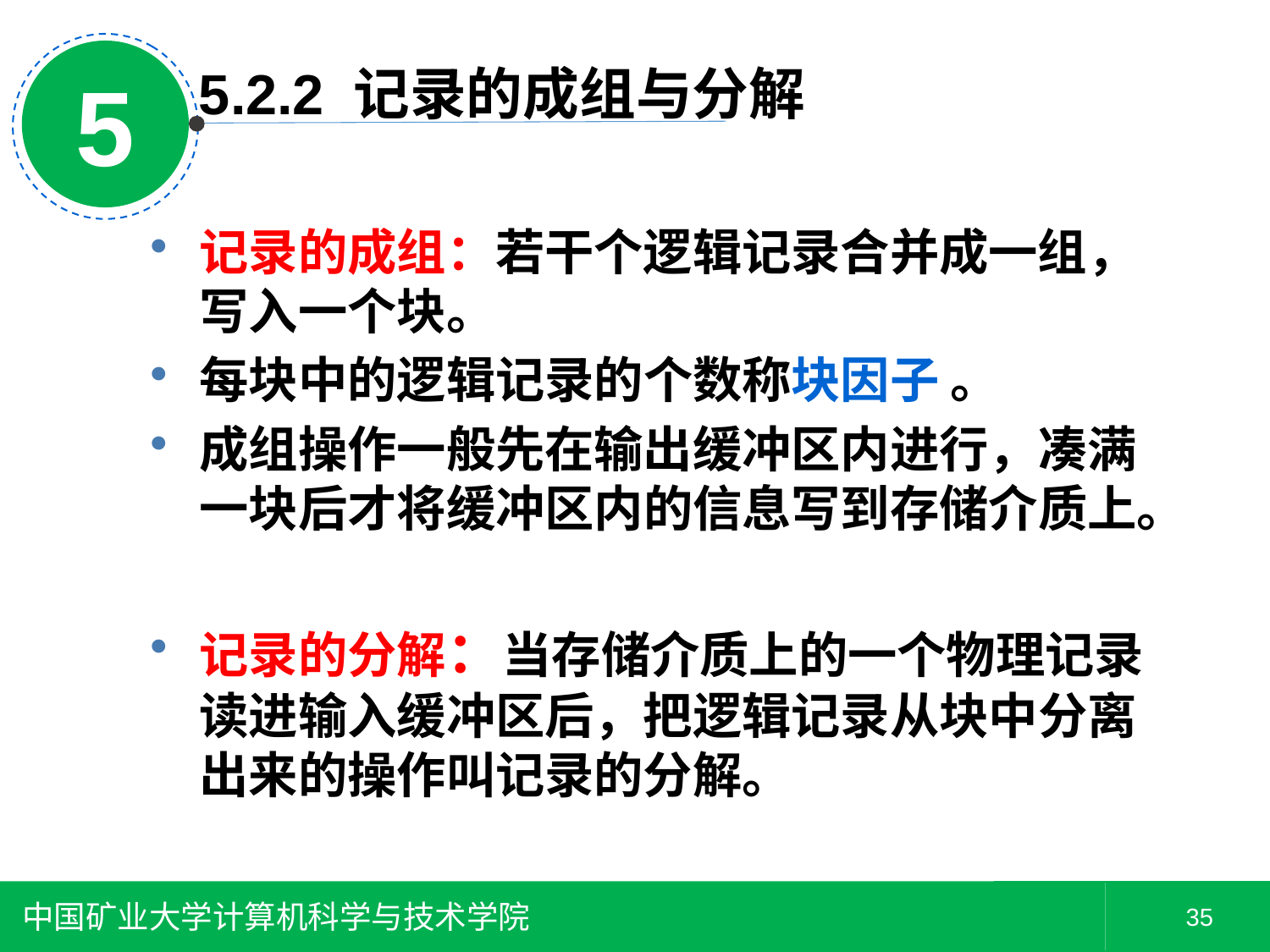

5
5.2.2 记录的成组与分解

记录的成组：若干个逻辑记录合并成一组，写入一个块。
每块中的逻辑记录的个数称块因子 。
成组操作一般先在输出缓冲区内进行，凑满一块后才将缓冲区内的信息写到存储介质上。

记录的分解：当存储介质上的一个物理记录读进输入缓冲区后，把逻辑记录从块中分离出来的操作叫记录的分解。